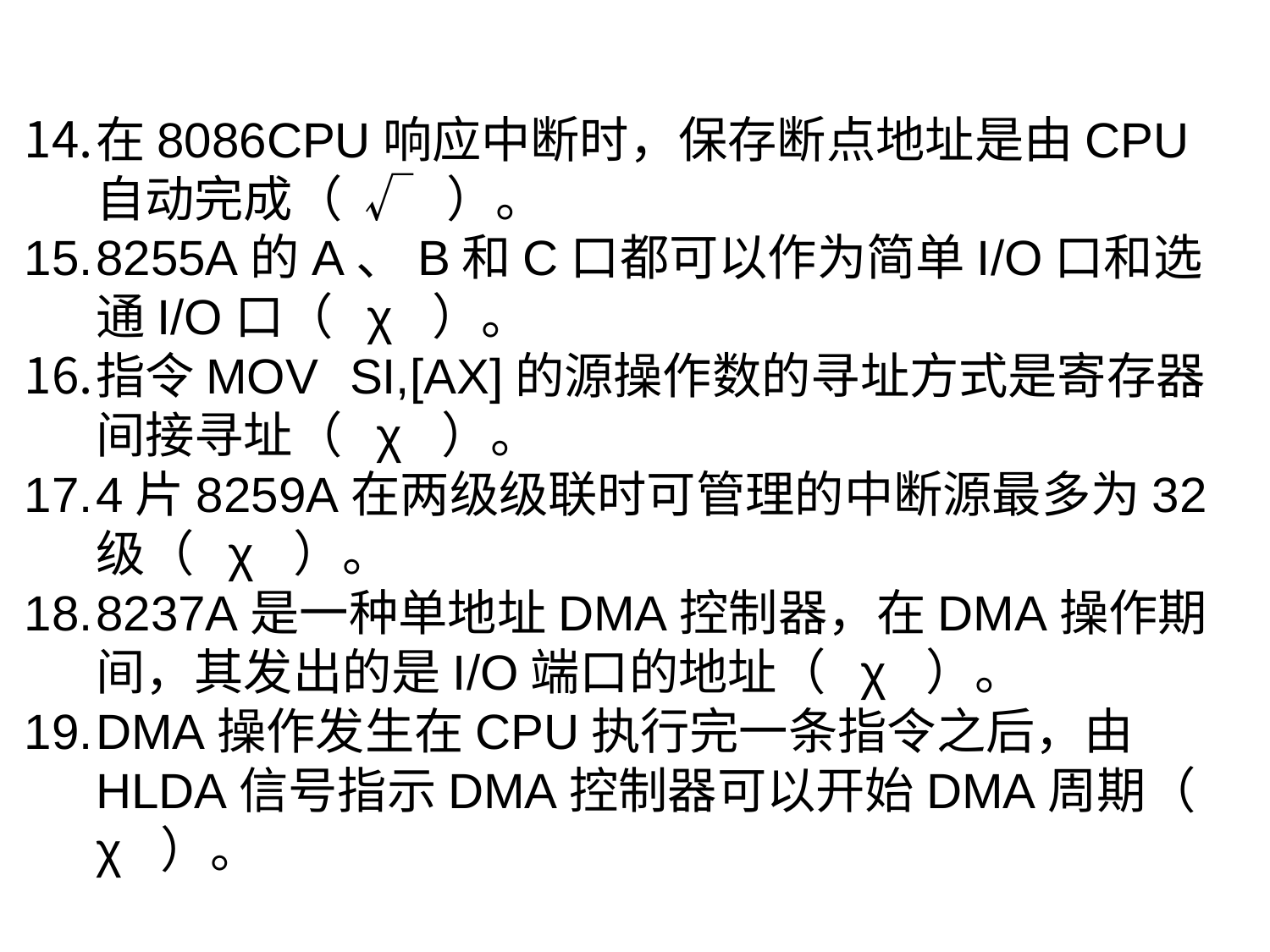

在8086CPU响应中断时，保存断点地址是由CPU自动完成（  √   ）。
8255A的A、B和C口都可以作为简单I/O口和选通I/O口（  χ  ）。
指令MOV	SI,[AX]的源操作数的寻址方式是寄存器间接寻址（  χ  ）。
4片8259A在两级级联时可管理的中断源最多为32级（  χ  ）。
8237A是一种单地址DMA控制器，在DMA操作期间，其发出的是I/O端口的地址（  χ  ）。
DMA操作发生在CPU执行完一条指令之后，由HLDA信号指示DMA控制器可以开始DMA周期（  χ  ）。